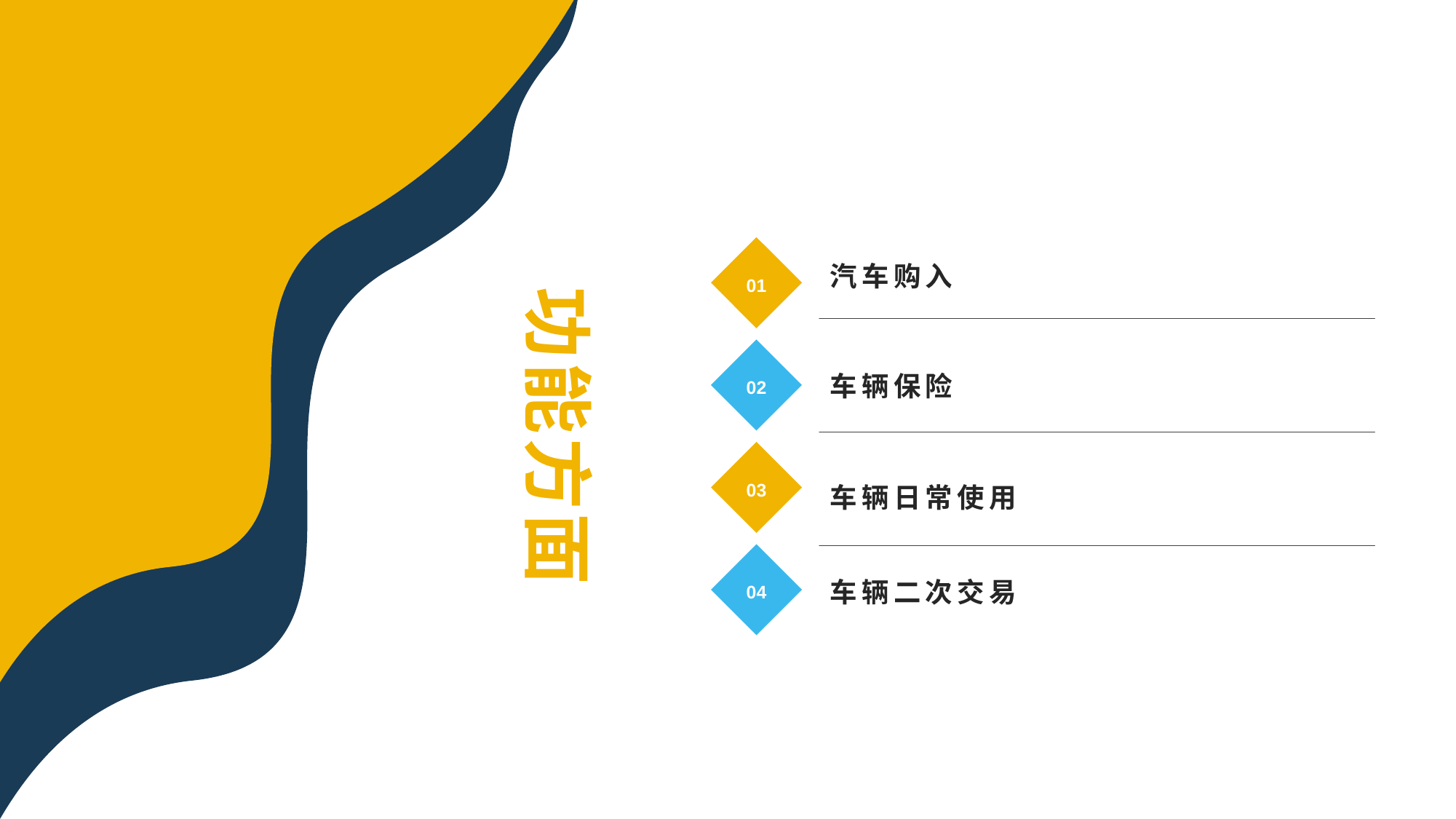

01
汽车购入
功能方面
02
车辆保险
03
车辆日常使用
04
车辆二次交易